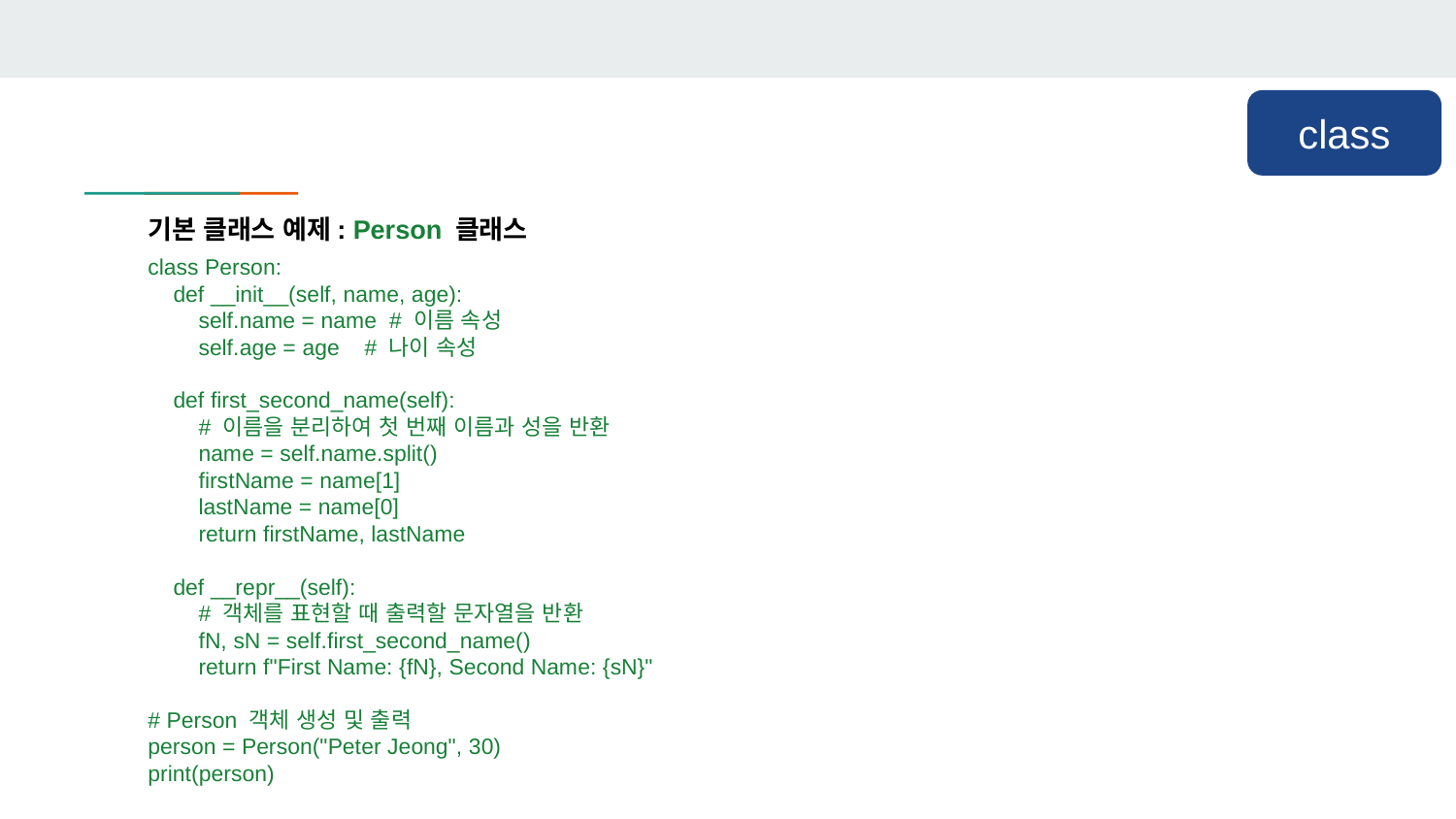

class
기본 클래스 예제: Person 클래스
class Person:
    def __init__(self, name, age):
        self.name = name  # 이름 속성
        self.age = age    # 나이 속성

    def first_second_name(self):
        # 이름을 분리하여 첫 번째 이름과 성을 반환
        name = self.name.split()
        firstName = name[1]
        lastName = name[0]
        return firstName, lastName

    def __repr__(self):
        # 객체를 표현할 때 출력할 문자열을 반환
        fN, sN = self.first_second_name()
        return f"First Name: {fN}, Second Name: {sN}"

# Person 객체 생성 및 출력
person = Person("Peter Jeong", 30)
print(person)